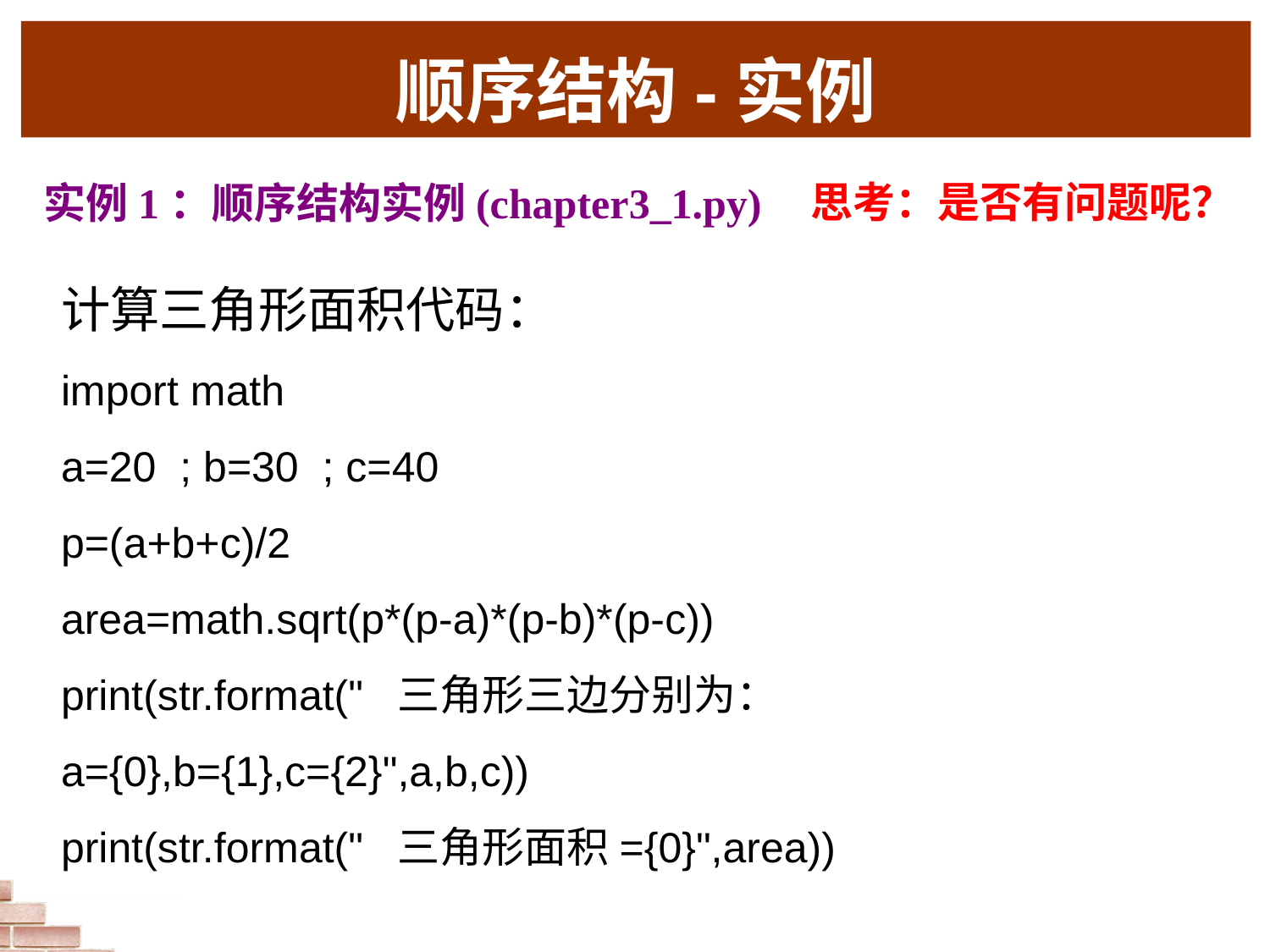

顺序结构-实例
思考：是否有问题呢？
实例1：顺序结构实例(chapter3_1.py)
计算三角形面积代码：
import math
a=20  ; b=30  ; c=40
p=(a+b+c)/2
area=math.sqrt(p*(p-a)*(p-b)*(p-c))
print(str.format("  三角形三边分别为：a={0},b={1},c={2}",a,b,c))
print(str.format("  三角形面积={0}",area))